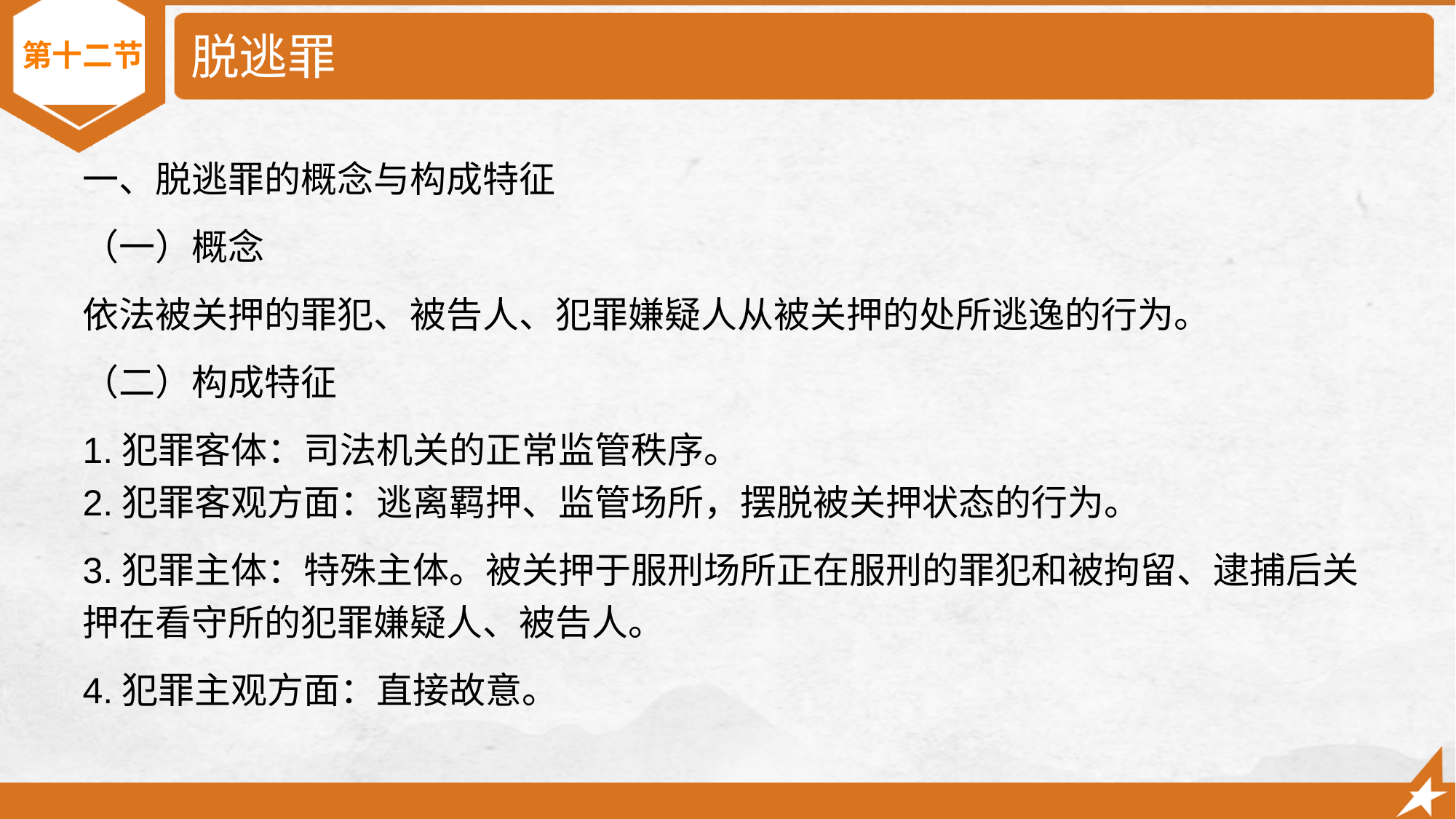

# 脱逃罪
第十二节
一、脱逃罪的概念与构成特征
（一）概念
依法被关押的罪犯、被告人、犯罪嫌疑人从被关押的处所逃逸的行为。
（二）构成特征
1.犯罪客体：司法机关的正常监管秩序。
2.犯罪客观方面：逃离羁押、监管场所，摆脱被关押状态的行为。
3.犯罪主体：特殊主体。被关押于服刑场所正在服刑的罪犯和被拘留、逮捕后关押在看守所的犯罪嫌疑人、被告人。
4.犯罪主观方面：直接故意。